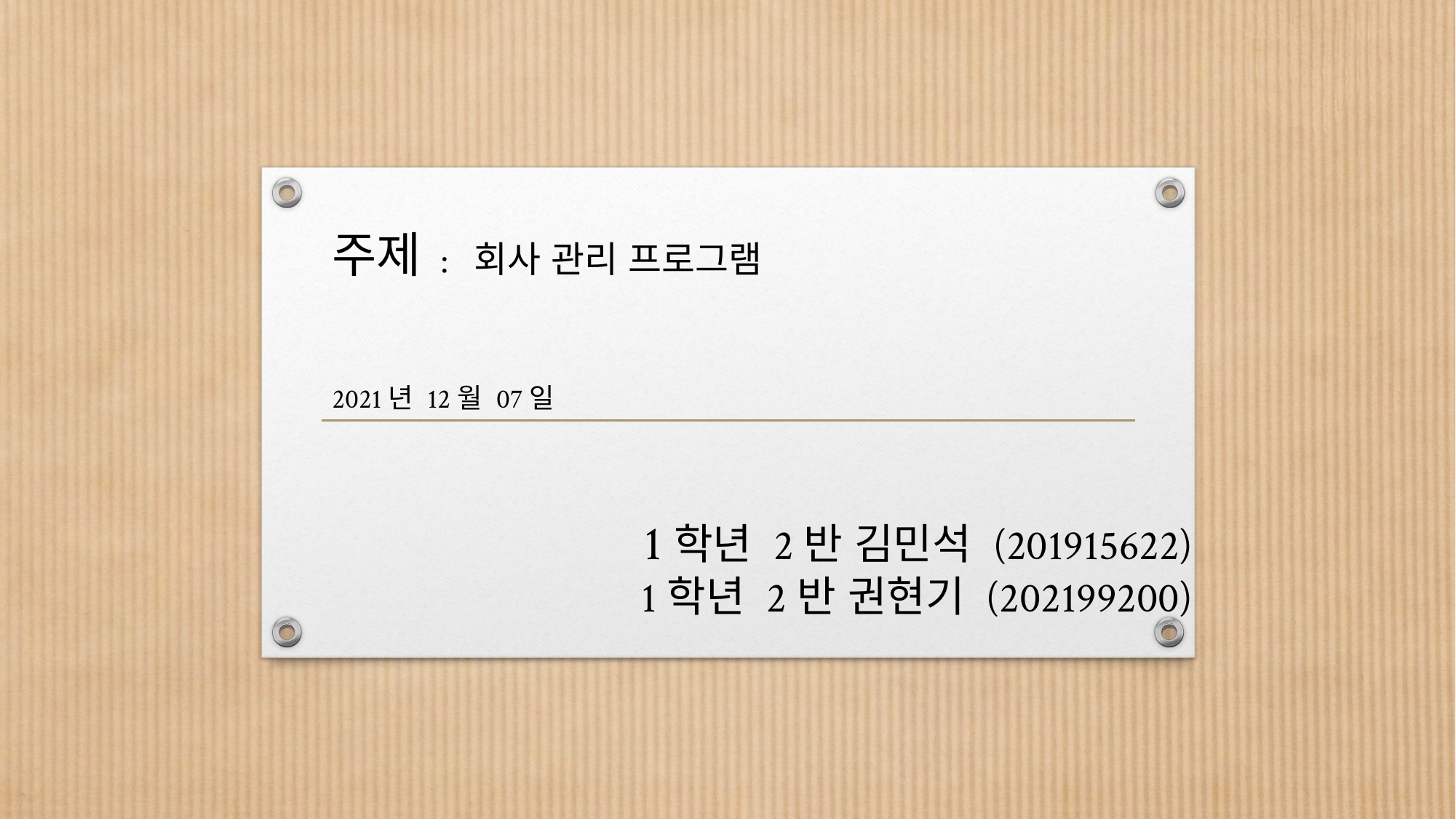

주제 :  회사 관리 프로그램
2021년 12월 07일
 1학년 2반 김민석 (201915622)
1학년 2반 권현기 (202199200)